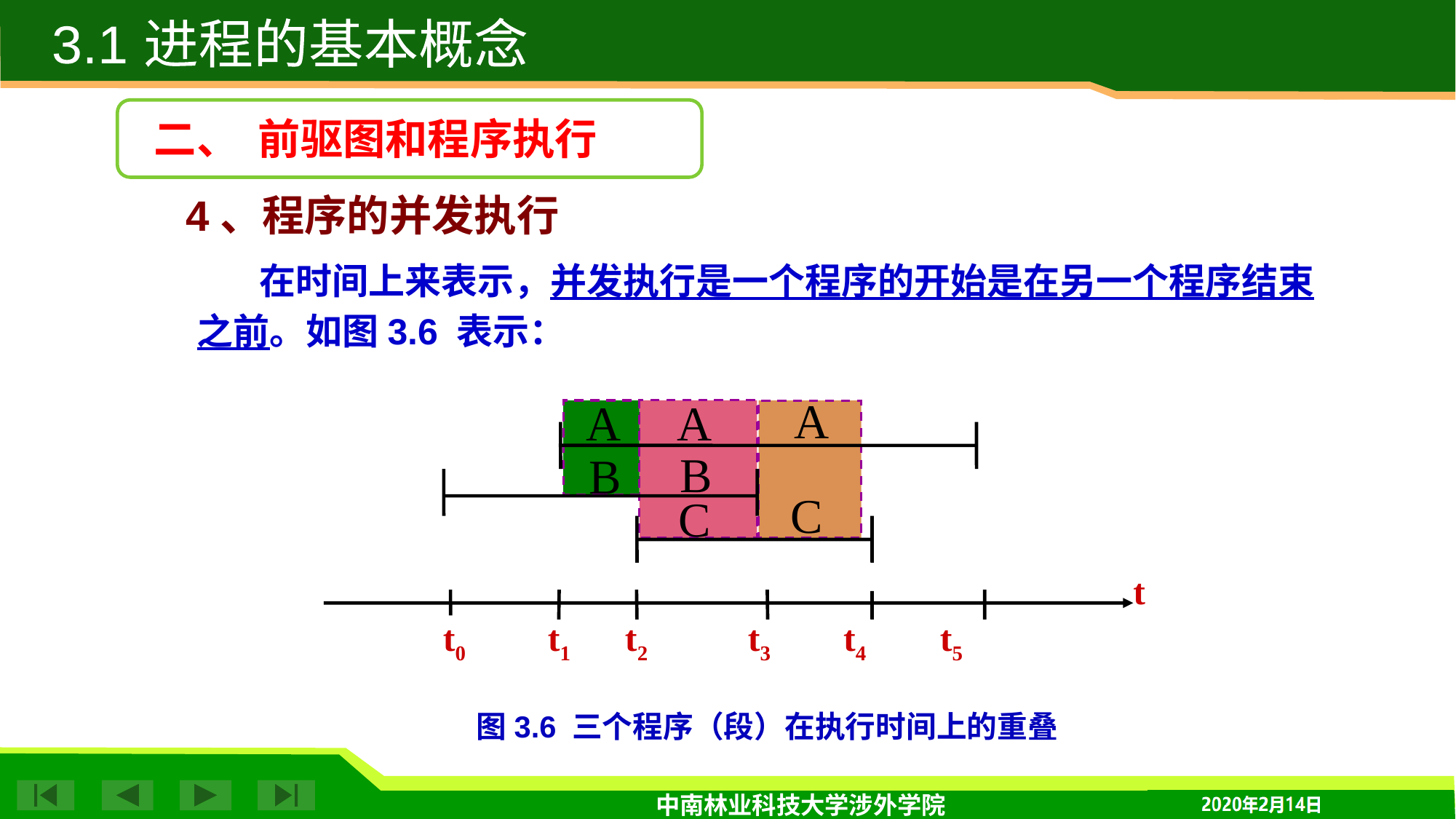

3.1 进程的基本概念

二、  前驱图和程序执行
 4、程序的并发执行
         在时间上来表示，并发执行是一个程序的开始是在另一个程序结束之前。如图3.6 表示：
A
A
A

B
B

C
C

t

 t0         t1      t2           t3        t4              t5
图3.6 三个程序（段）在执行时间上的重叠